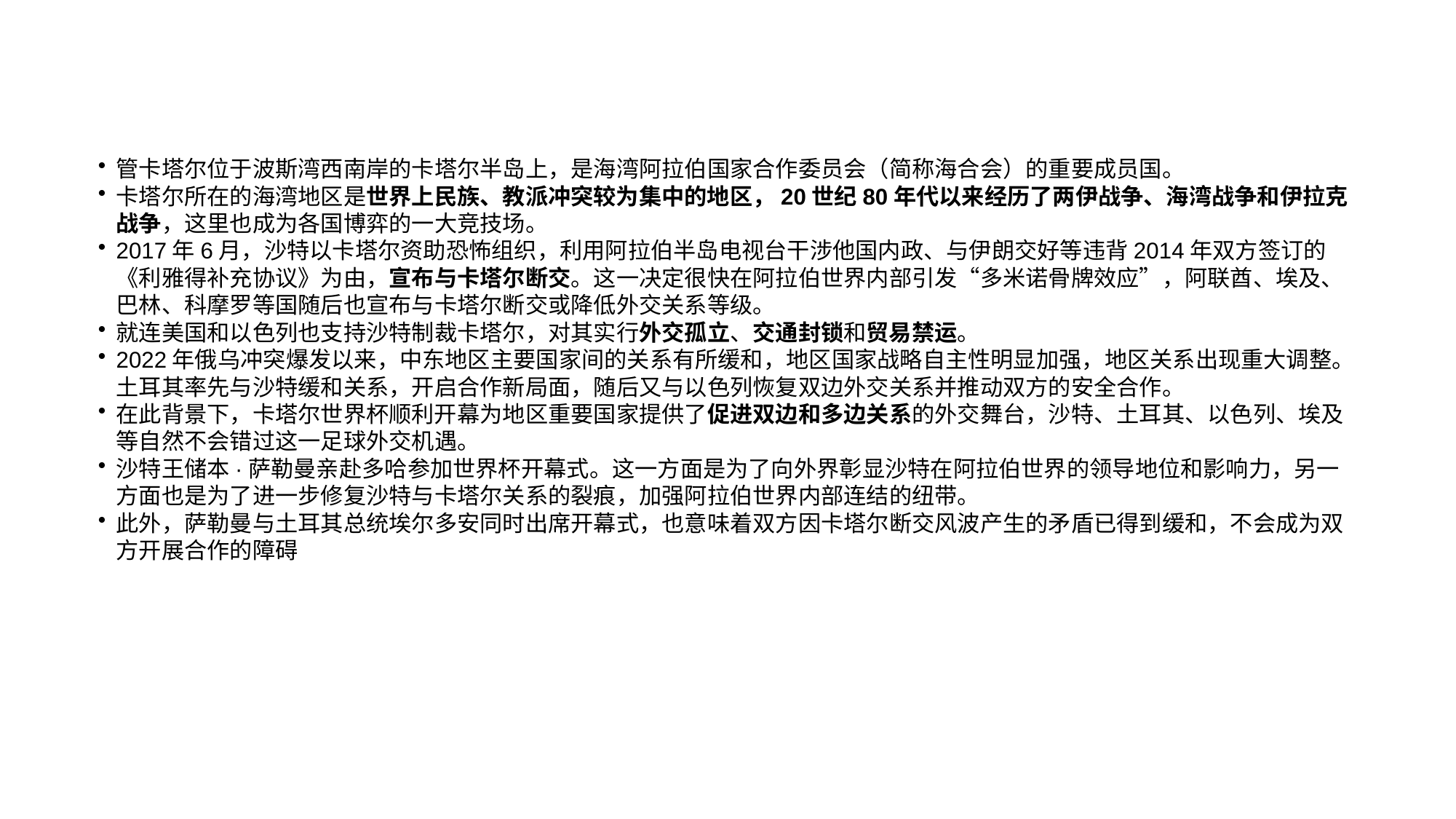

管卡塔尔位于波斯湾西南岸的卡塔尔半岛上，是海湾阿拉伯国家合作委员会（简称海合会）的重要成员国。
卡塔尔所在的海湾地区是世界上民族、教派冲突较为集中的地区，20世纪80年代以来经历了两伊战争、海湾战争和伊拉克战争，这里也成为各国博弈的一大竞技场。
2017年6月，沙特以卡塔尔资助恐怖组织，利用阿拉伯半岛电视台干涉他国内政、与伊朗交好等违背2014年双方签订的《利雅得补充协议》为由，宣布与卡塔尔断交。这一决定很快在阿拉伯世界内部引发“多米诺骨牌效应”，阿联酋、埃及、巴林、科摩罗等国随后也宣布与卡塔尔断交或降低外交关系等级。
就连美国和以色列也支持沙特制裁卡塔尔，对其实行外交孤立、交通封锁和贸易禁运。
2022年俄乌冲突爆发以来，中东地区主要国家间的关系有所缓和，地区国家战略自主性明显加强，地区关系出现重大调整。土耳其率先与沙特缓和关系，开启合作新局面，随后又与以色列恢复双边外交关系并推动双方的安全合作。
在此背景下，卡塔尔世界杯顺利开幕为地区重要国家提供了促进双边和多边关系的外交舞台，沙特、土耳其、以色列、埃及等自然不会错过这一足球外交机遇。
沙特王储本·萨勒曼亲赴多哈参加世界杯开幕式。这一方面是为了向外界彰显沙特在阿拉伯世界的领导地位和影响力，另一方面也是为了进一步修复沙特与卡塔尔关系的裂痕，加强阿拉伯世界内部连结的纽带。
此外，萨勒曼与土耳其总统埃尔多安同时出席开幕式，也意味着双方因卡塔尔断交风波产生的矛盾已得到缓和，不会成为双方开展合作的障碍